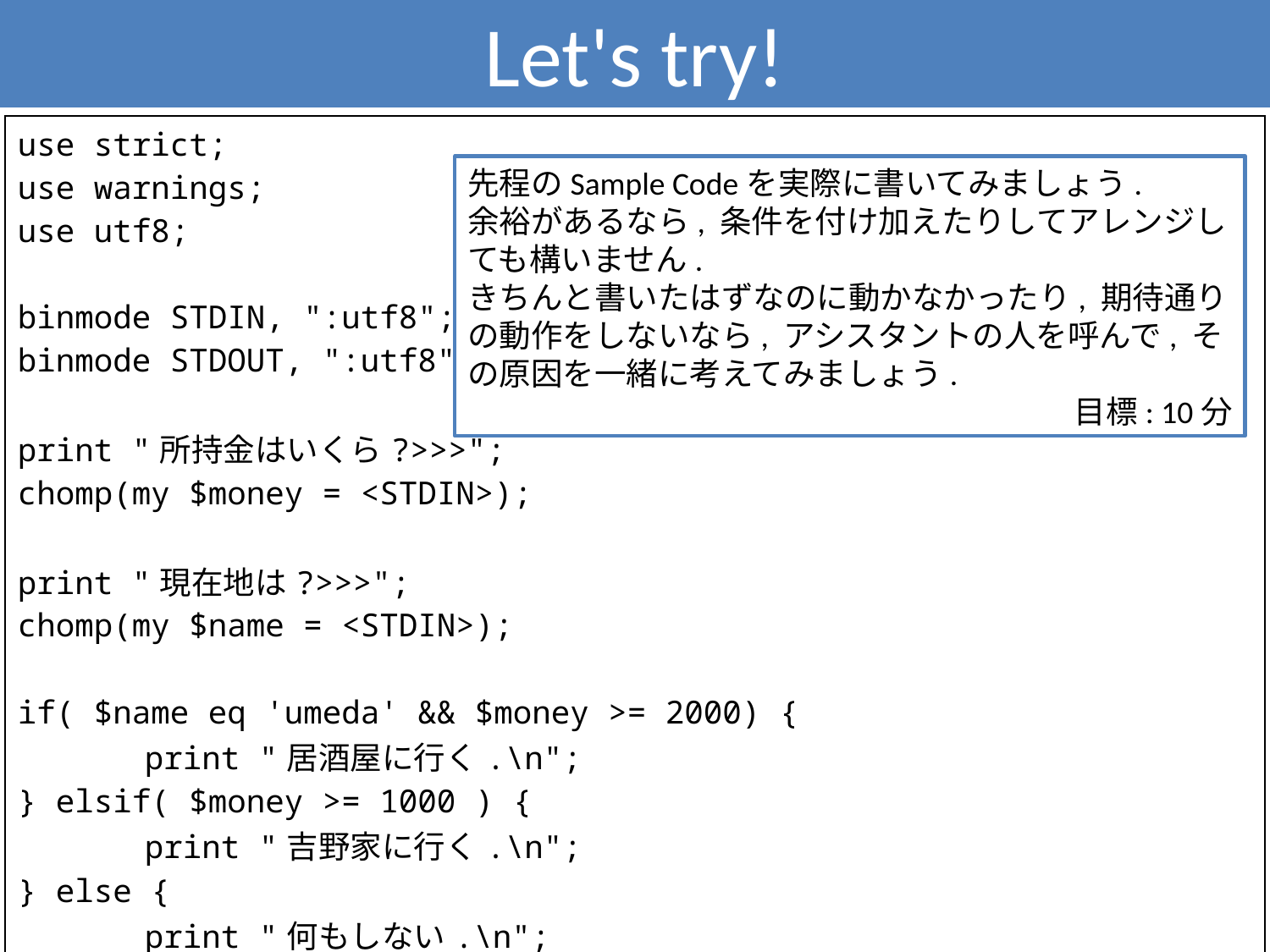

Let's try!
| use strict; use warnings; use utf8; binmode STDIN, ":utf8"; binmode STDOUT, ":utf8"; print "所持金はいくら?>>>"; chomp(my $money = <STDIN>); print "現在地は?>>>"; chomp(my $name = <STDIN>); if( $name eq 'umeda' && $money >= 2000) { print "居酒屋に行く.\n"; } elsif( $money >= 1000 ) { print "吉野家に行く.\n"; } else { print "何もしない.\n"; } |
| --- |
先程のSample Codeを実際に書いてみましょう.
余裕があるなら, 条件を付け加えたりしてアレンジしても構いません.
きちんと書いたはずなのに動かなかったり, 期待通りの動作をしないなら, アシスタントの人を呼んで, その原因を一緒に考えてみましょう.
目標: 10分